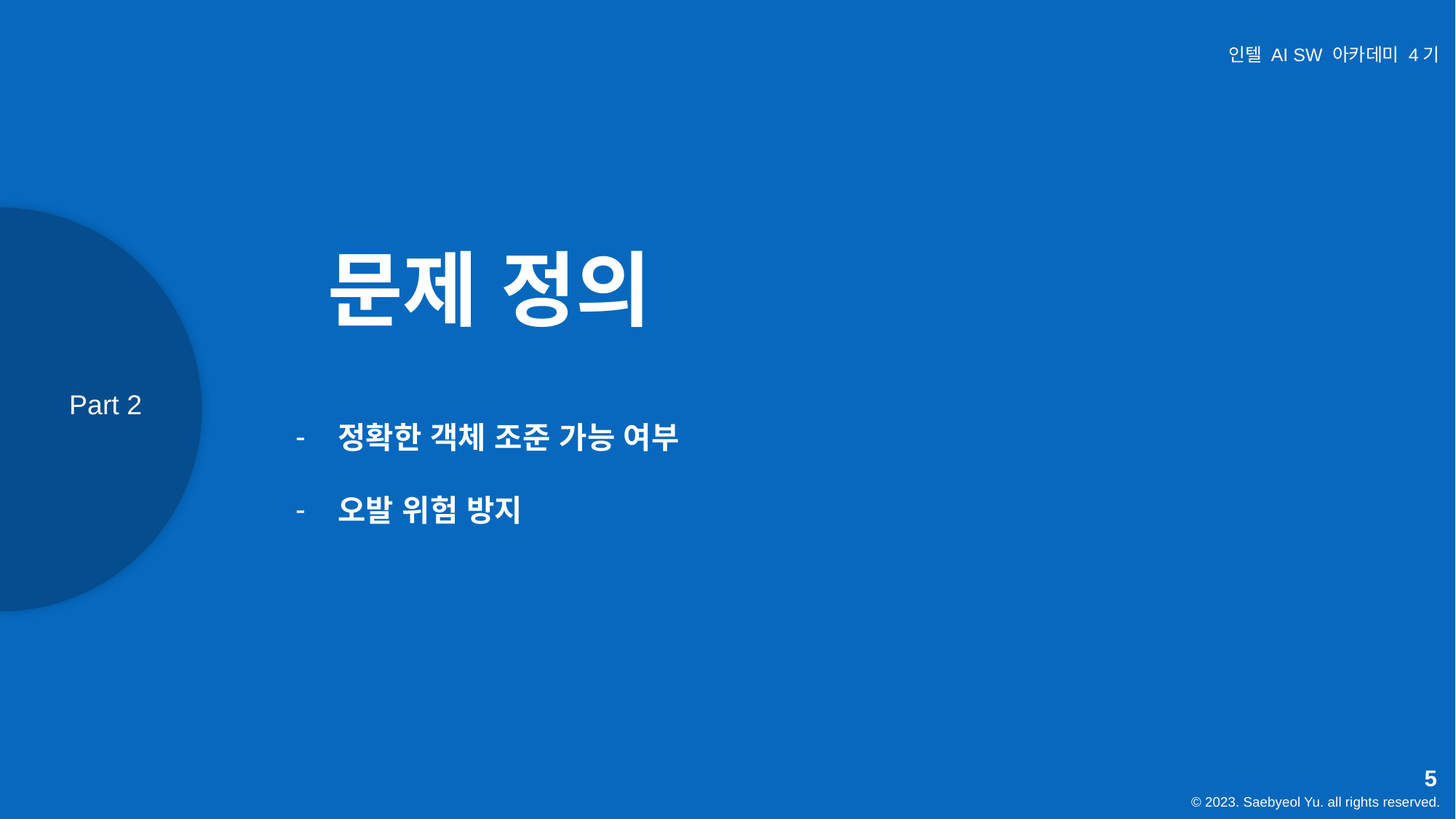

인텔 AI SW 아카데미 4기

문제 정의
정확한 객체 조준 가능 여부

오발 위험 방지
Part 2
5